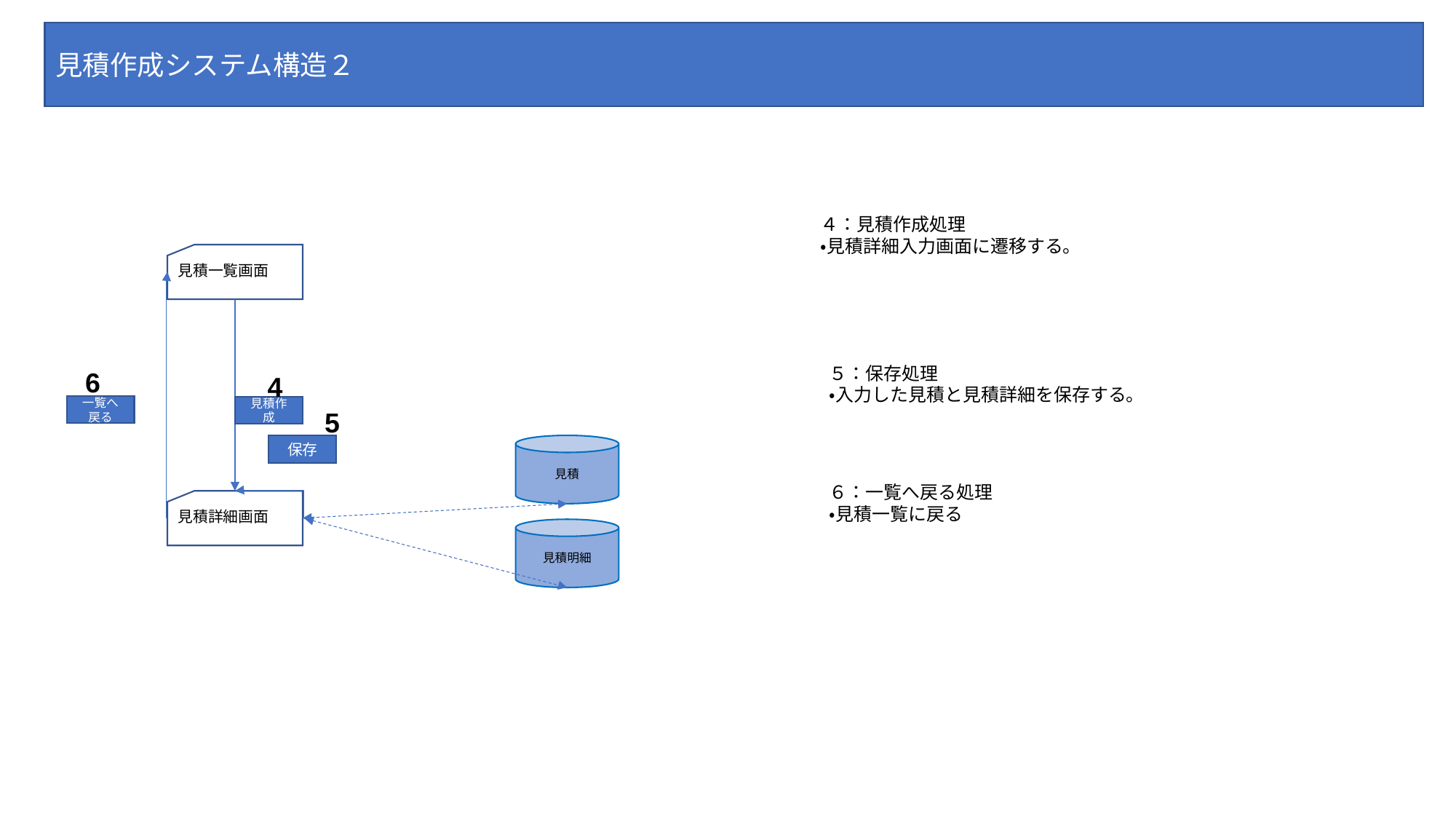

見積作成システム構造２

４：見積作成処理
・見積詳細入力画面に遷移する。
見積一覧画面
５：保存処理
・入力した見積と見積詳細を保存する。
6
4
一覧へ戻る
見積作成
5
見積
保存
６：一覧へ戻る処理
・見積一覧に戻る

見積詳細画面
見積明細